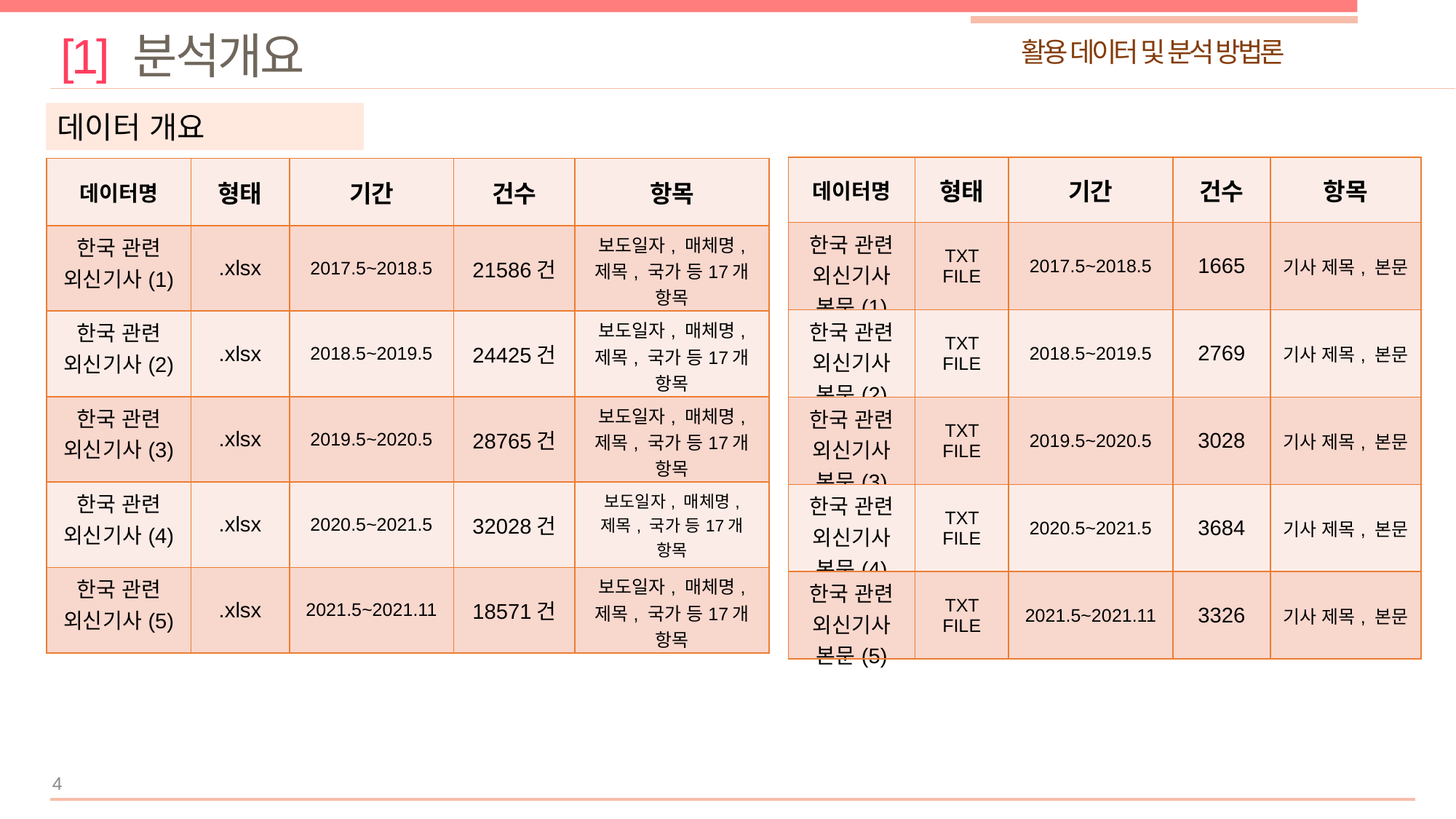

[1] 분석개요
활용 데이터 및 분석 방법론
데이터 개요
| 데이터명 | 형태 | 기간 | 건수 | 항목 |
| --- | --- | --- | --- | --- |
| 한국 관련 외신기사 본문(1) | TXT FILE | 2017.5~2018.5 | 1665 | 기사 제목, 본문 |
| 한국 관련 외신기사 본문(2) | TXT FILE | 2018.5~2019.5 | 2769 | 기사 제목, 본문 |
| 한국 관련 외신기사 본문(3) | TXT FILE | 2019.5~2020.5 | 3028 | 기사 제목, 본문 |
| 한국 관련 외신기사 본문(4) | TXT FILE | 2020.5~2021.5 | 3684 | 기사 제목, 본문 |
| 한국 관련 외신기사 본문(5) | TXT FILE | 2021.5~2021.11 | 3326 | 기사 제목, 본문 |
| 데이터명 | 형태 | 기간 | 건수 | 항목 |
| --- | --- | --- | --- | --- |
| 한국 관련 외신기사(1) | .xlsx | 2017.5~2018.5 | 21586건 | 보도일자, 매체명, 제목, 국가 등17개 항목 |
| 한국 관련 외신기사(2) | .xlsx | 2018.5~2019.5 | 24425건 | 보도일자, 매체명, 제목, 국가 등17개 항목 |
| 한국 관련 외신기사(3) | .xlsx | 2019.5~2020.5 | 28765건 | 보도일자, 매체명, 제목, 국가 등17개 항목 |
| 한국 관련 외신기사(4) | .xlsx | 2020.5~2021.5 | 32028건 | 보도일자, 매체명, 제목, 국가 등17개 항목 |
| 한국 관련 외신기사(5) | .xlsx | 2021.5~2021.11 | 18571건 | 보도일자, 매체명, 제목, 국가 등17개 항목 |
4